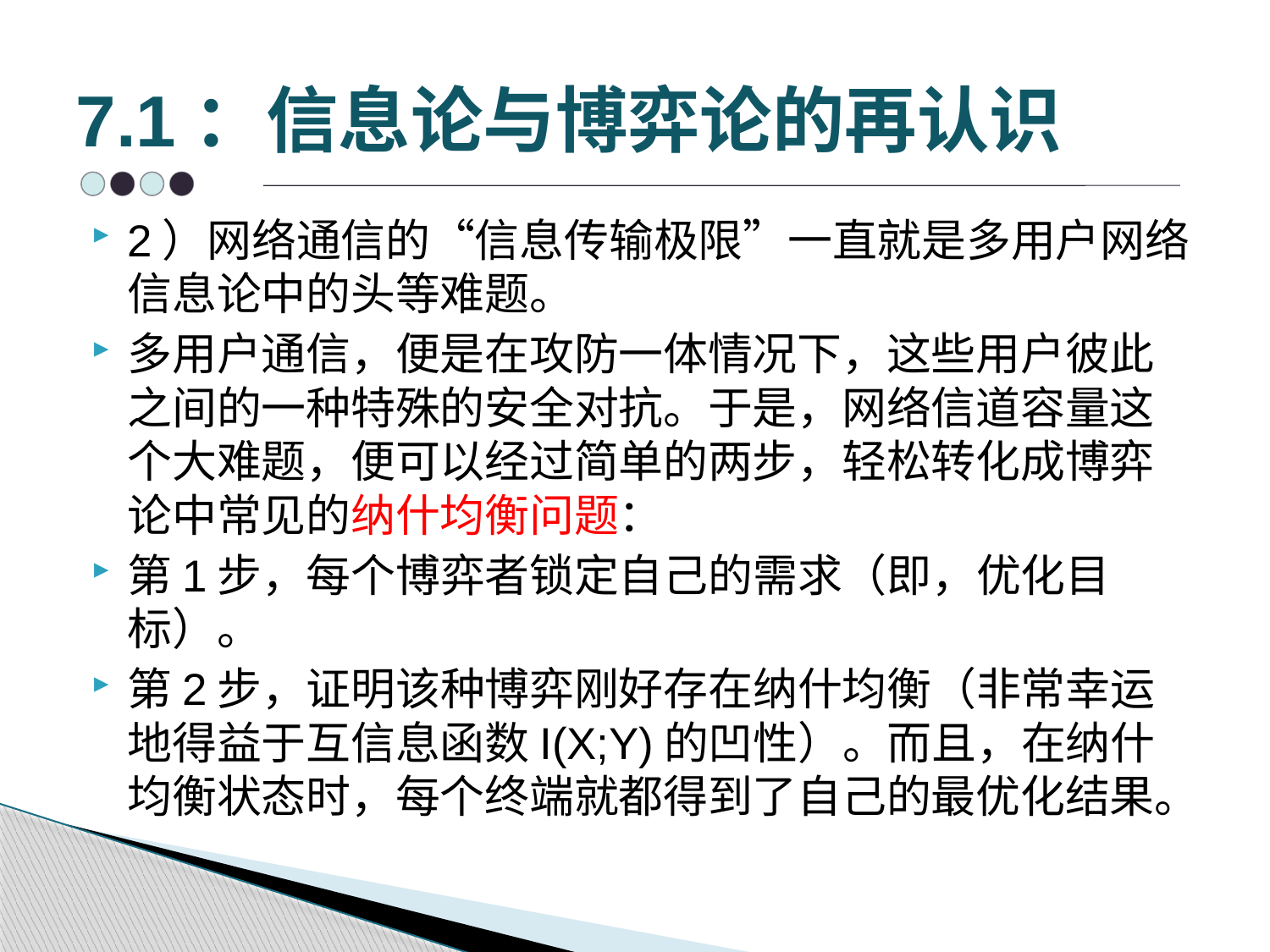

# 7.1：信息论与博弈论的再认识

2）网络通信的“信息传输极限”一直就是多用户网络信息论中的头等难题。
多用户通信，便是在攻防一体情况下，这些用户彼此之间的一种特殊的安全对抗。于是，网络信道容量这个大难题，便可以经过简单的两步，轻松转化成博弈论中常见的纳什均衡问题：
第1步，每个博弈者锁定自己的需求（即，优化目标）。
第2步，证明该种博弈刚好存在纳什均衡（非常幸运地得益于互信息函数I(X;Y)的凹性）。而且，在纳什均衡状态时，每个终端就都得到了自己的最优化结果。